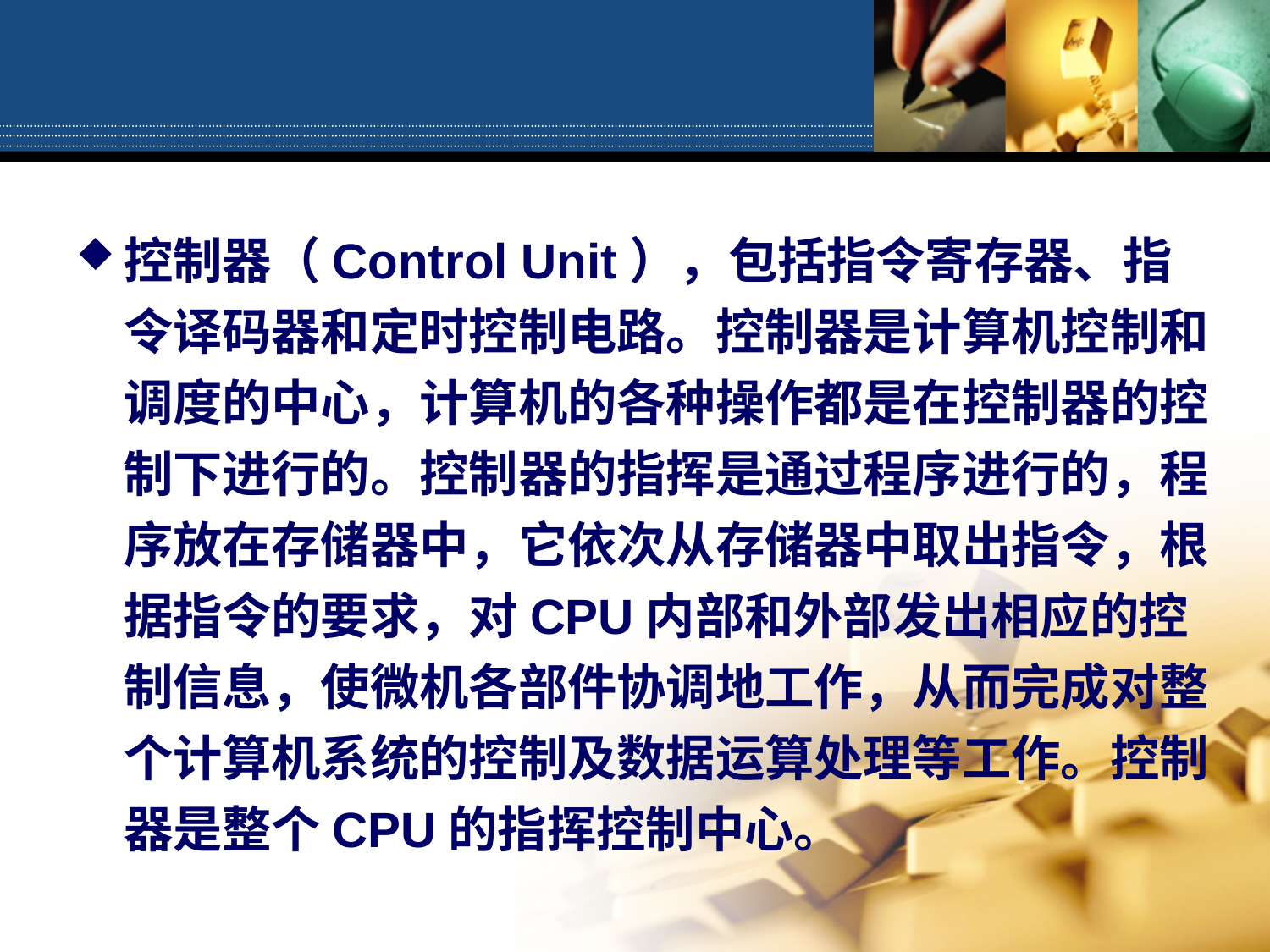

#
控制器（Control Unit），包括指令寄存器、指令译码器和定时控制电路。控制器是计算机控制和调度的中心，计算机的各种操作都是在控制器的控制下进行的。控制器的指挥是通过程序进行的，程序放在存储器中，它依次从存储器中取出指令，根据指令的要求，对CPU内部和外部发出相应的控制信息，使微机各部件协调地工作，从而完成对整个计算机系统的控制及数据运算处理等工作。控制器是整个CPU的指挥控制中心。